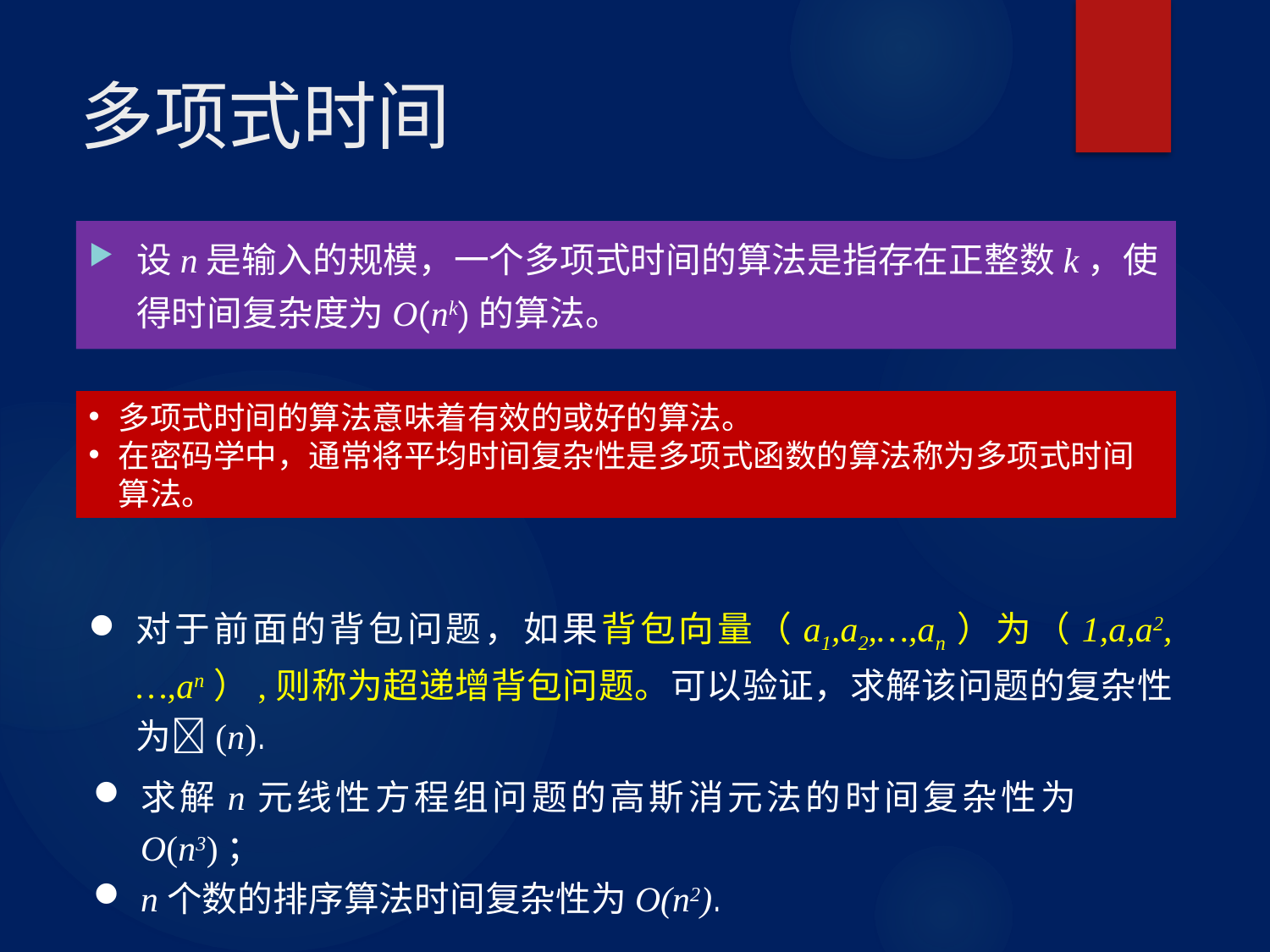

# 多项式时间
设n是输入的规模，一个多项式时间的算法是指存在正整数k，使得时间复杂度为O(nk)的算法。
多项式时间的算法意味着有效的或好的算法。
在密码学中，通常将平均时间复杂性是多项式函数的算法称为多项式时间算法。
对于前面的背包问题，如果背包向量（a1,a2,…,an）为（1,a,a2,…,an）,则称为超递增背包问题。可以验证，求解该问题的复杂性为Θ(n).
求解n元线性方程组问题的高斯消元法的时间复杂性为O(n3)；
n个数的排序算法时间复杂性为O(n2).